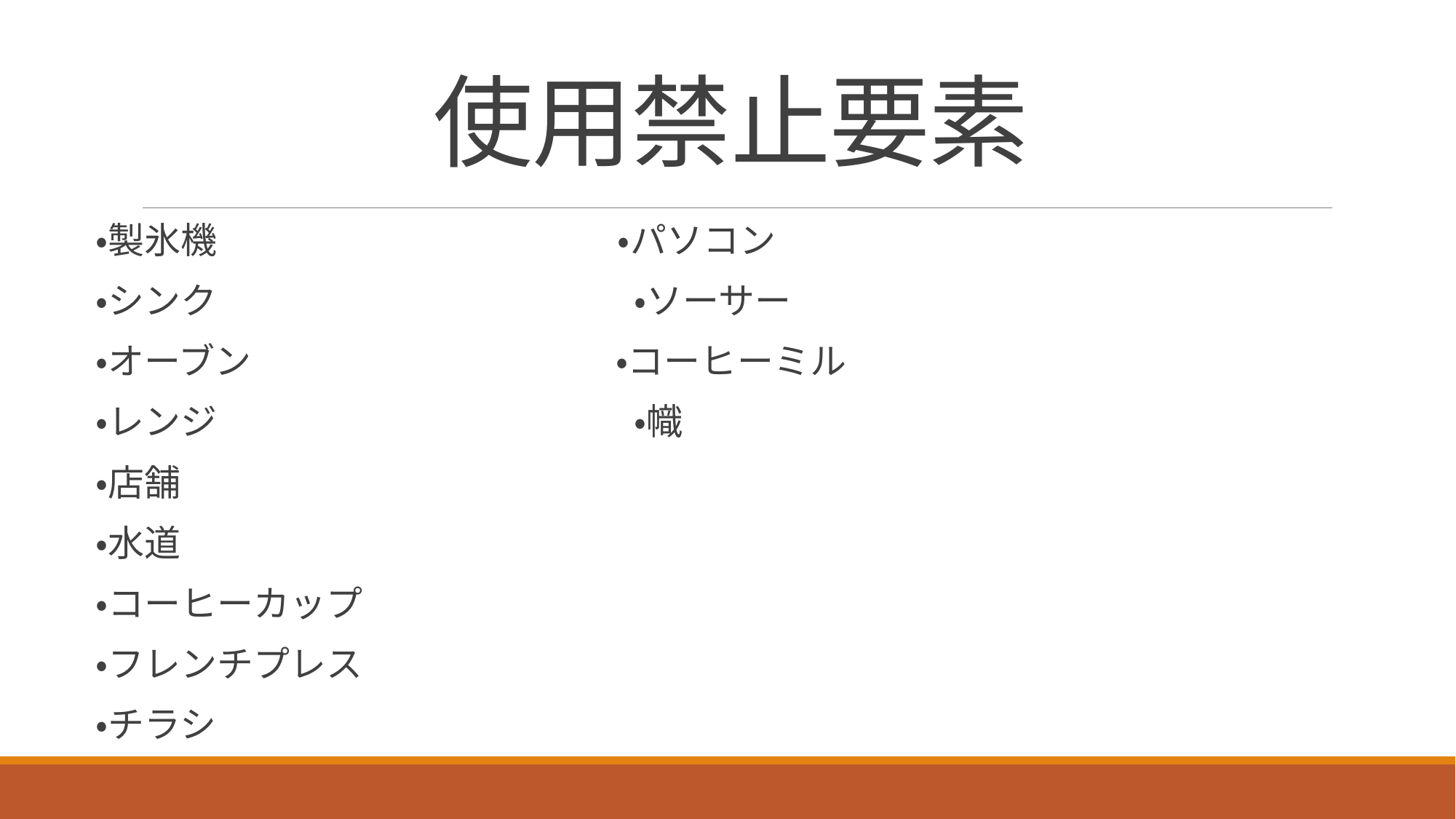

# 使用禁止要素
・製氷機　　　　　　　　　　　・パソコン
・シンク　　　　　　　　　　　  ・ソーサー
・オーブン　　　　　　　　　　・コーヒーミル
・レンジ　　　　　　　　　　　  ・幟
・店舗
・水道
・コーヒーカップ
・フレンチプレス
・チラシ